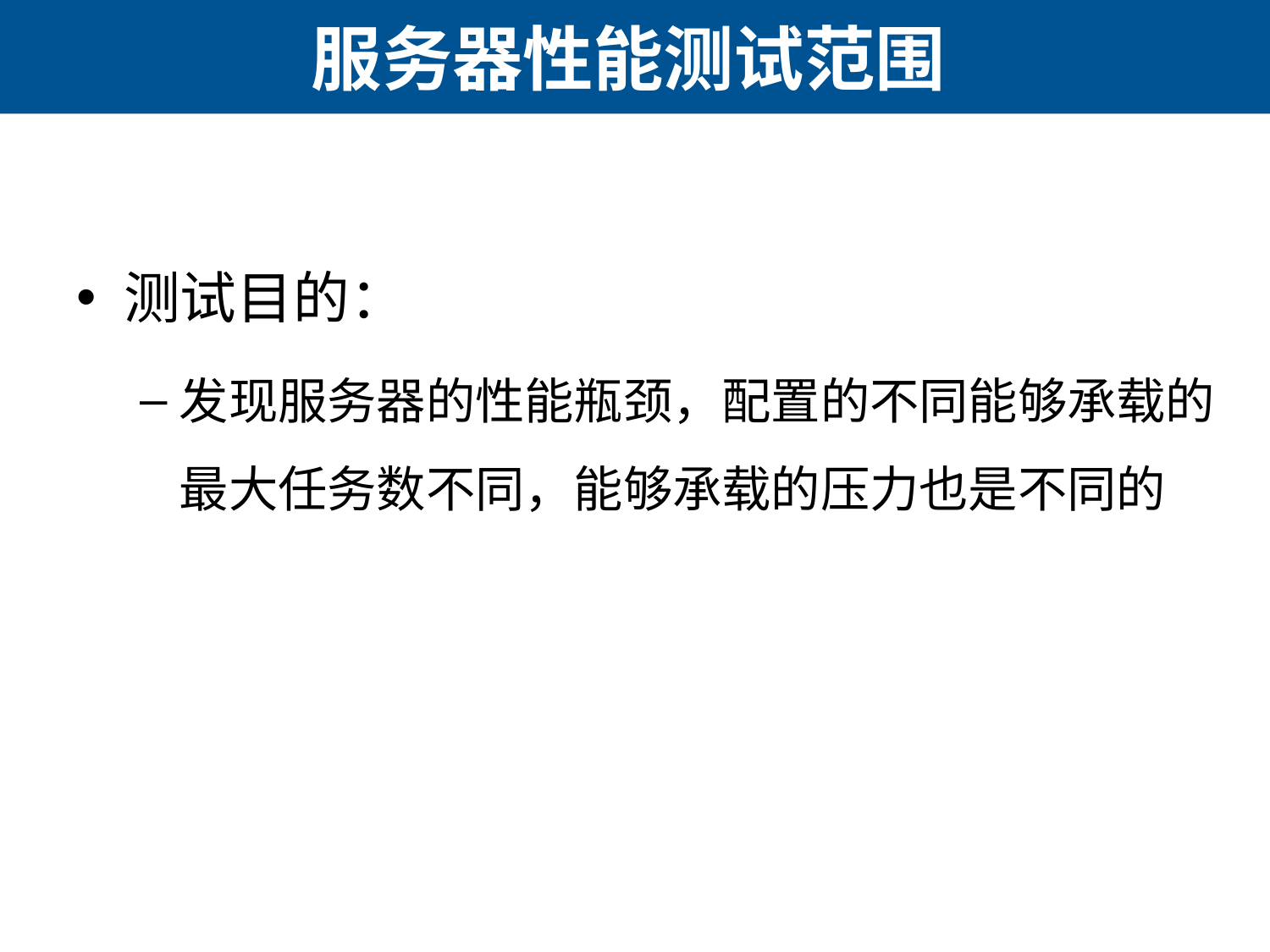

# 服务器性能测试范围
测试目的：
发现服务器的性能瓶颈，配置的不同能够承载的最大任务数不同，能够承载的压力也是不同的